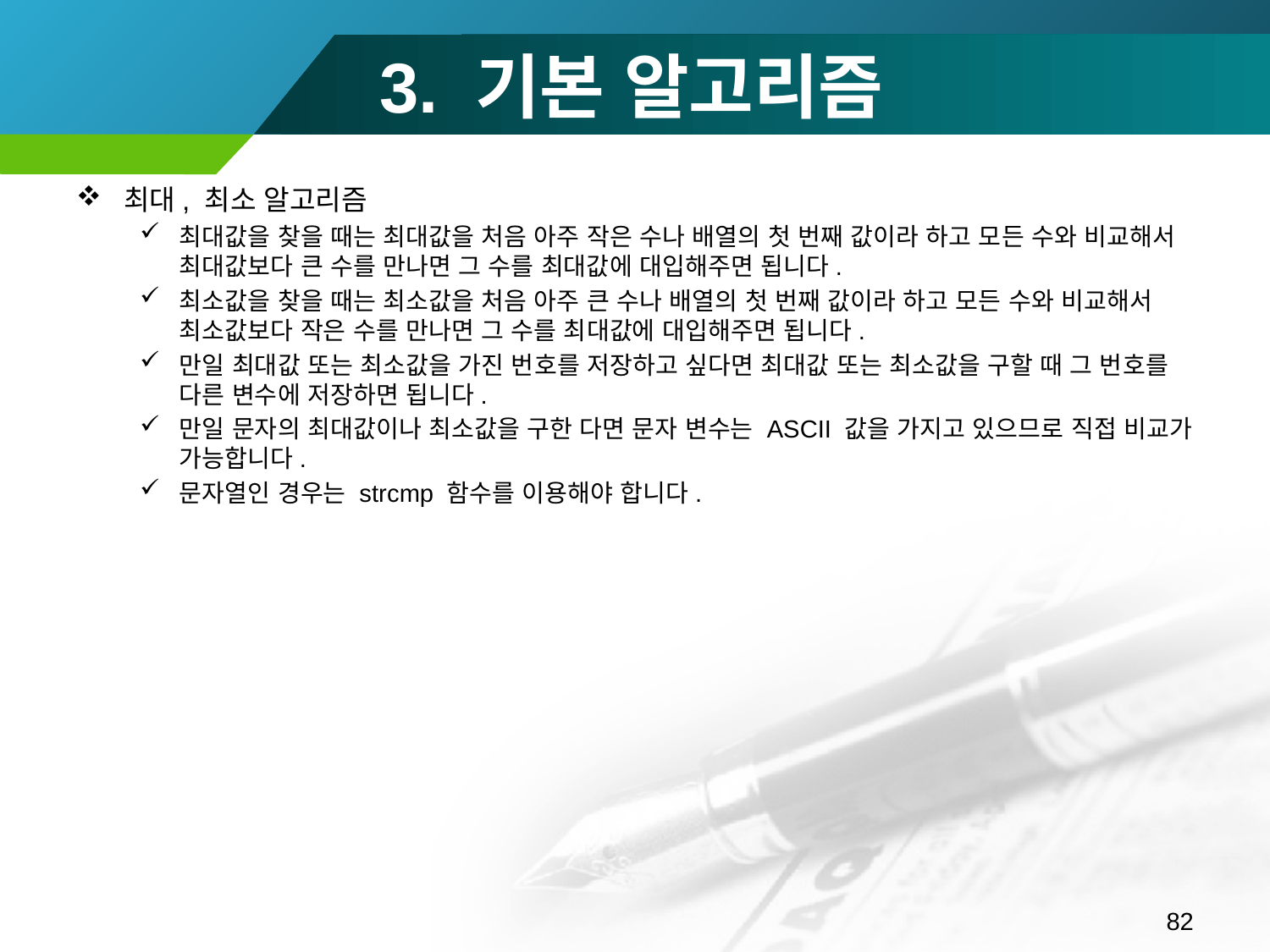

# 3. 기본 알고리즘
최대, 최소 알고리즘
최대값을 찾을 때는 최대값을 처음 아주 작은 수나 배열의 첫 번째 값이라 하고 모든 수와 비교해서 최대값보다 큰 수를 만나면 그 수를 최대값에 대입해주면 됩니다.
최소값을 찾을 때는 최소값을 처음 아주 큰 수나 배열의 첫 번째 값이라 하고 모든 수와 비교해서 최소값보다 작은 수를 만나면 그 수를 최대값에 대입해주면 됩니다.
만일 최대값 또는 최소값을 가진 번호를 저장하고 싶다면 최대값 또는 최소값을 구할 때 그 번호를 다른 변수에 저장하면 됩니다.
만일 문자의 최대값이나 최소값을 구한 다면 문자 변수는 ASCII 값을 가지고 있으므로 직접 비교가 가능합니다.
문자열인 경우는 strcmp 함수를 이용해야 합니다.
82